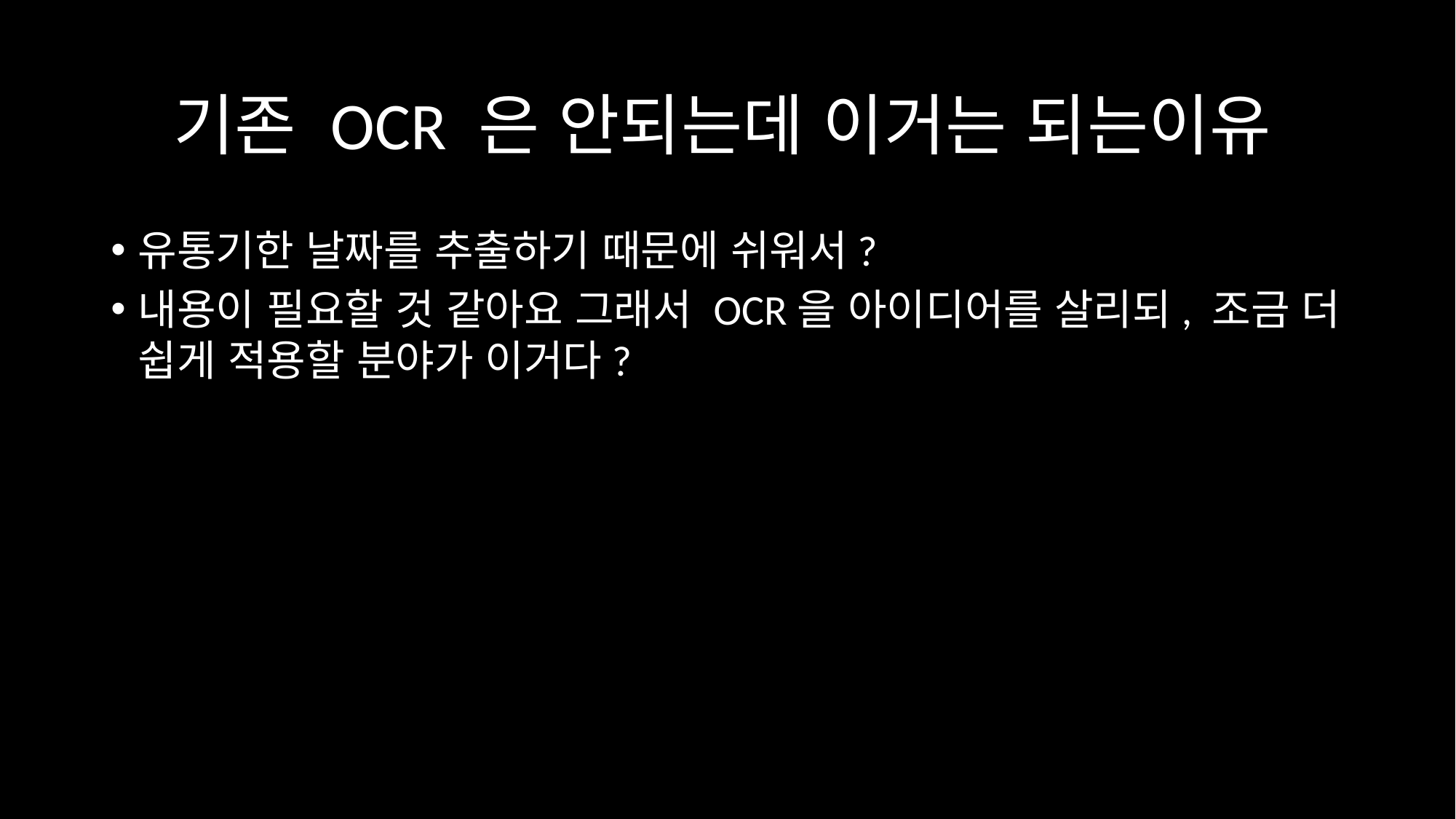

# 기존 OCR 은 안되는데 이거는 되는이유
유통기한 날짜를 추출하기 때문에 쉬워서?
내용이 필요할 것 같아요 그래서 OCR을 아이디어를 살리되, 조금 더 쉽게 적용할 분야가 이거다?